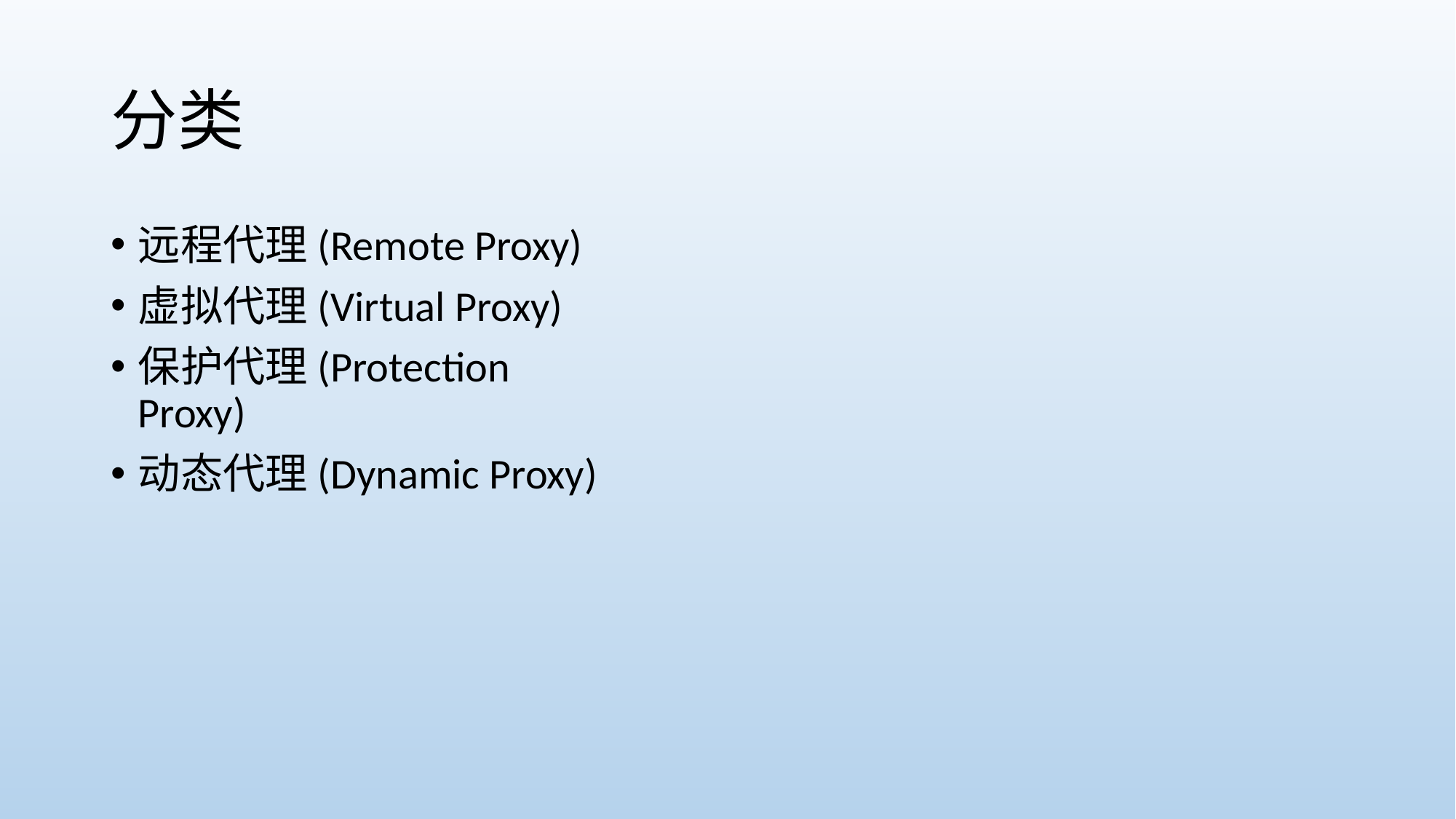

# 分类
远程代理(Remote Proxy)
虚拟代理(Virtual Proxy)
保护代理(Protection Proxy)
动态代理(Dynamic Proxy)